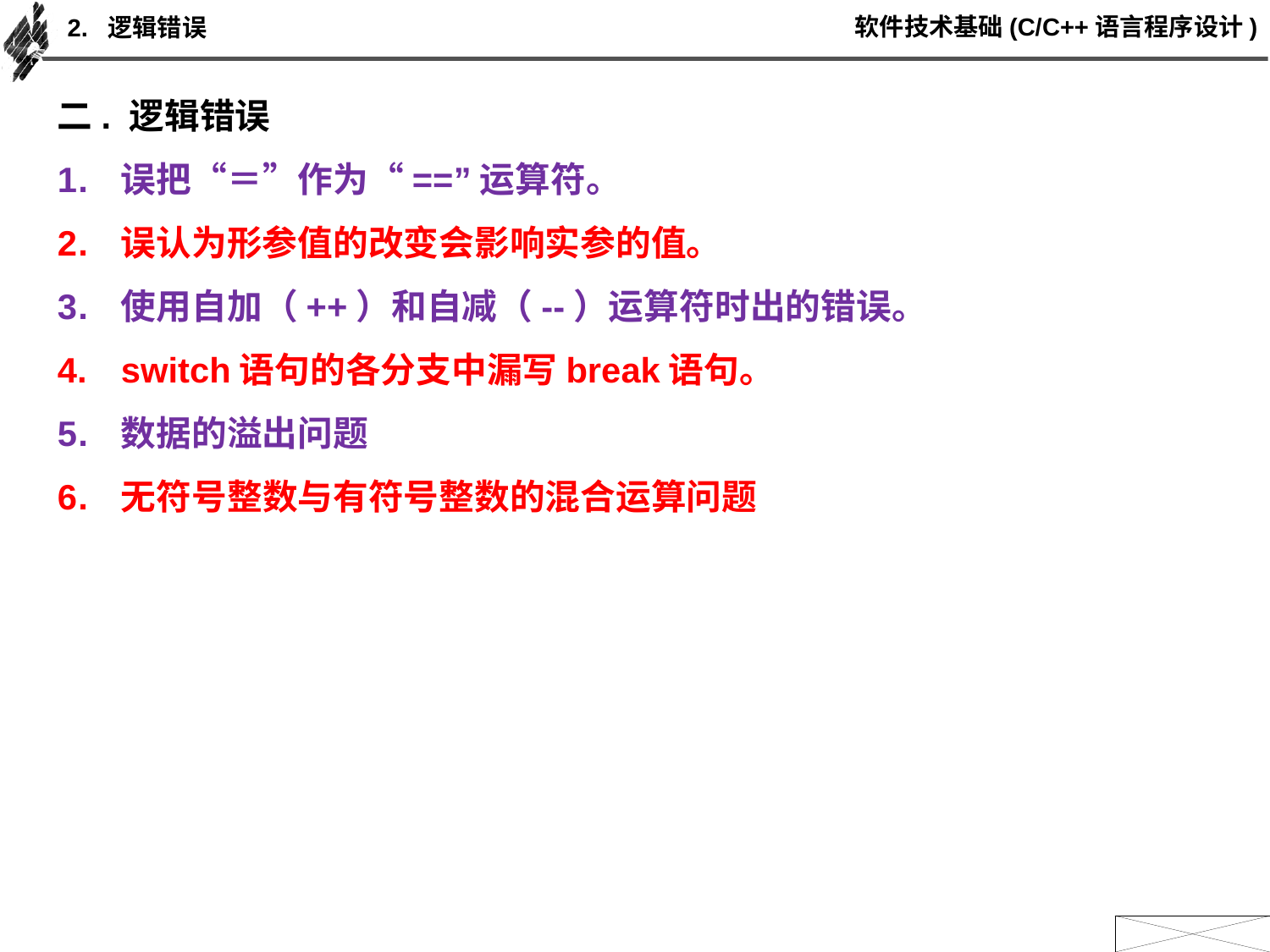

2.  逻辑错误
二. 逻辑错误
误把“＝”作为“==”运算符。
误认为形参值的改变会影响实参的值。
使用自加（++）和自减（--）运算符时出的错误。
switch语句的各分支中漏写break语句。
数据的溢出问题
无符号整数与有符号整数的混合运算问题